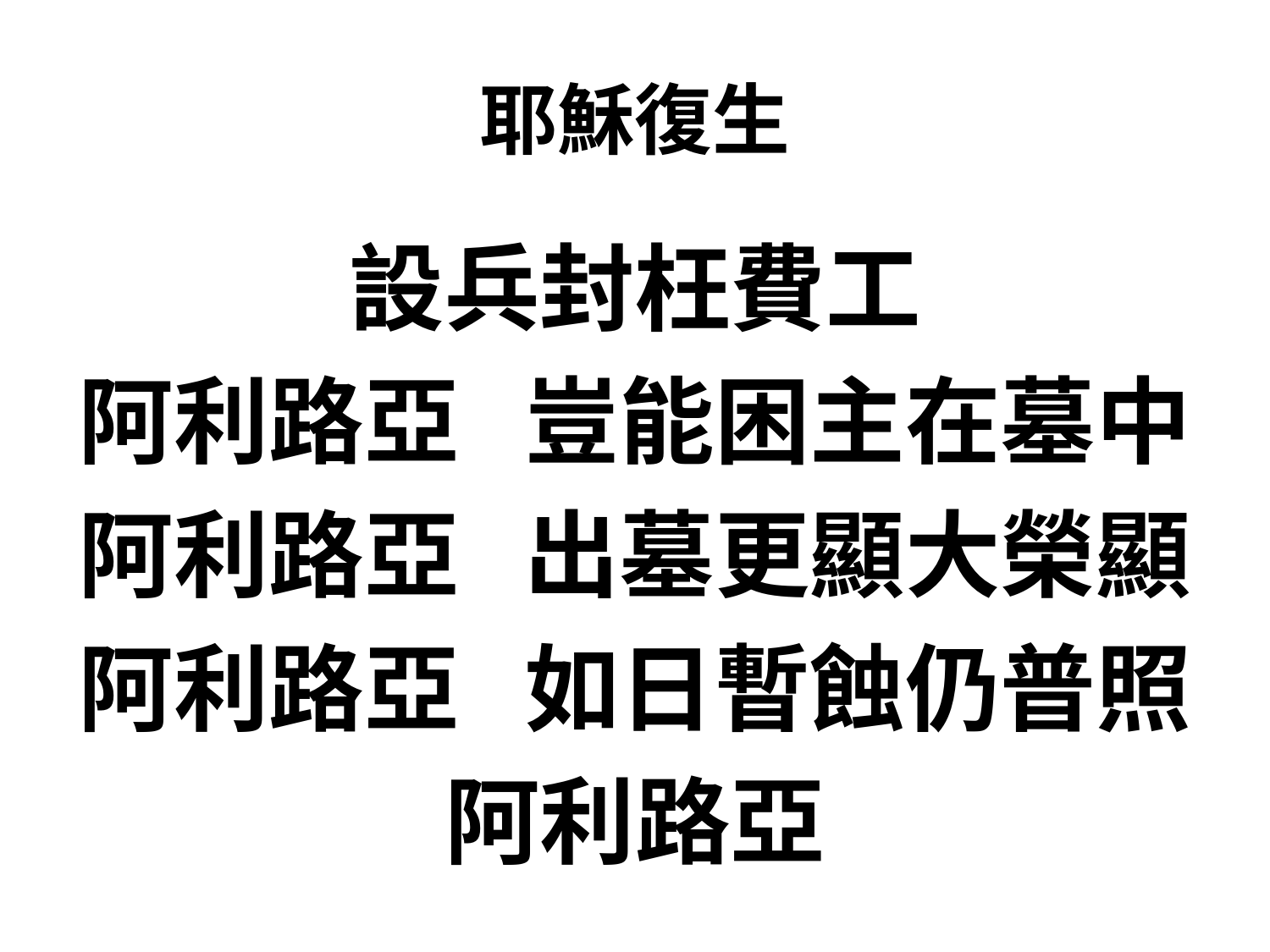

# 耶穌復生
設兵封枉費工
阿利路亞   豈能困主在墓中
阿利路亞   出墓更顯大榮顯
阿利路亞   如日暫蝕仍普照
阿利路亞